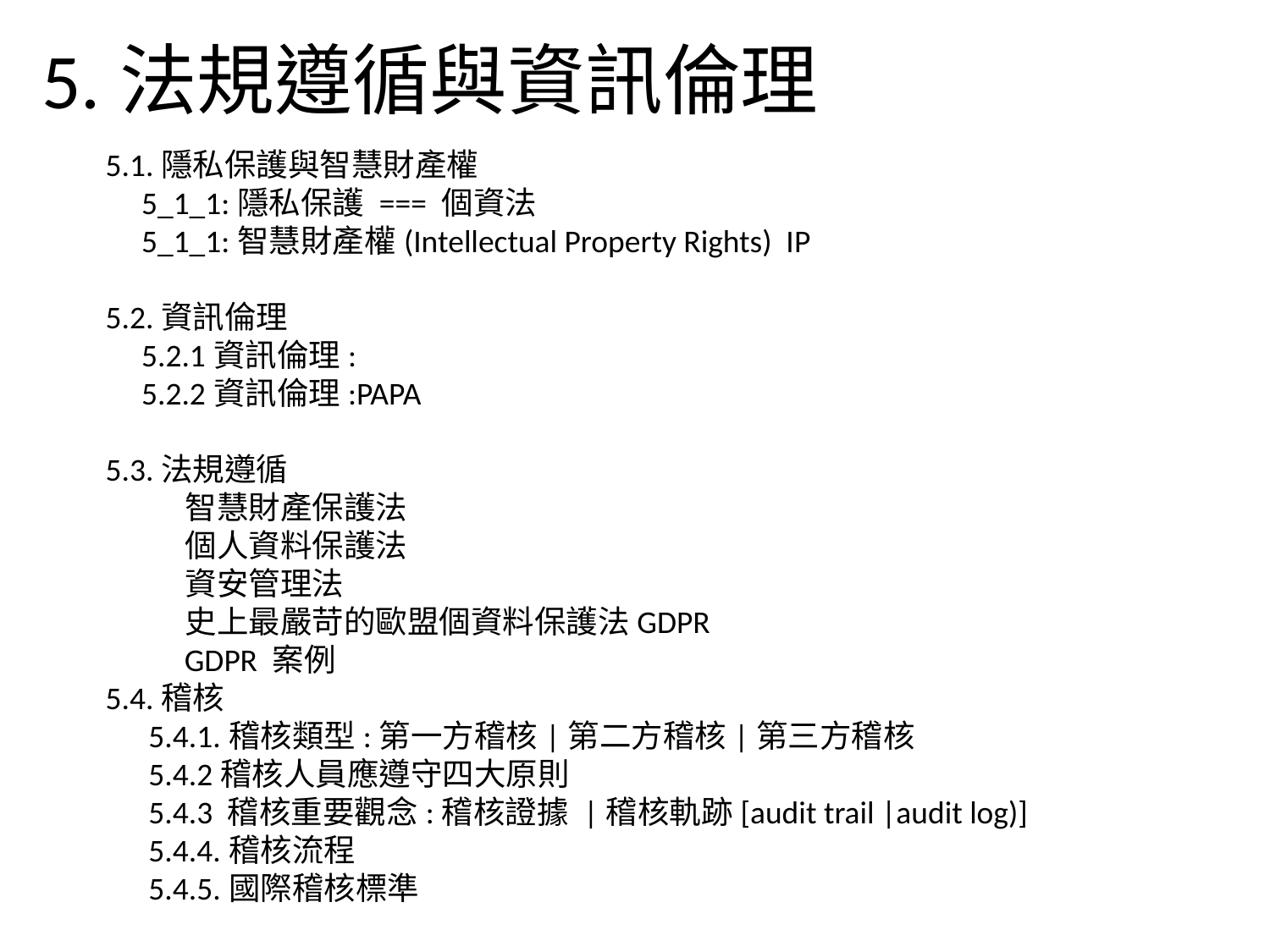

# 5.法規遵循與資訊倫理
5.1.隱私保護與智慧財產權
     5_1_1:隱私保護 === 個資法
     5_1_1:智慧財產權(Intellectual Property Rights)  IP

5.2.資訊倫理
     5.2.1資訊倫理:
     5.2.2資訊倫理:PAPA

5.3.法規遵循
          智慧財產保護法
          個人資料保護法
          資安管理法
          史上最嚴苛的歐盟個資料保護法GDPR
           GDPR 案例
5.4.稽核
      5.4.1.稽核類型:第一方稽核|第二方稽核|第三方稽核
      5.4.2稽核人員應遵守四大原則
      5.4.3 稽核重要觀念:稽核證據 |稽核軌跡[audit trail |audit log)]
      5.4.4.稽核流程
      5.4.5.國際稽核標準